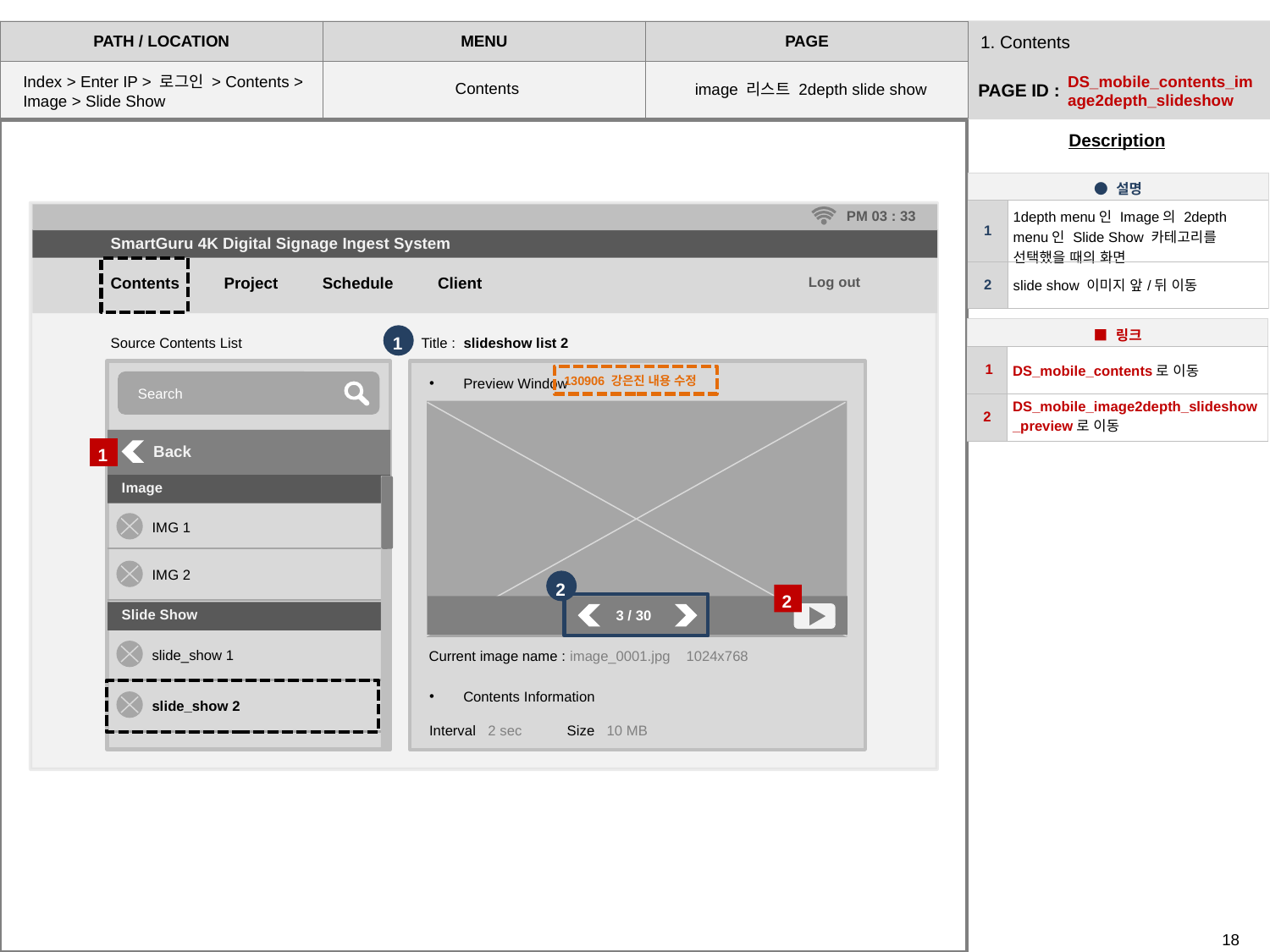

1. Contents

DS_mobile_contents_image2depth_slideshow
Index > Enter IP > 로그인 > Contents >
Image > Slide Show
Contents
image 리스트 2depth slide show
| ● 설명 |  |
| --- | --- |
| 1 | 1depth menu인 Image의 2depth menu인 Slide Show 카테고리를 선택했을 때의 화면 |
| 2 | slide show 이미지 앞/뒤 이동 |
PM 03 : 33

SmartGuru 4K Digital Signage Ingest System

Contents          Project          Schedule          Client
Log out
1

| ■ 링크 |  |
| --- | --- |
| 1 | DS\_mobile\_contents로 이동 |
| 2 | DS\_mobile\_image2depth\_slideshow\_preview로 이동 |
Source Contents List
Title :  slideshow list 2

130906 강은진 내용 수정
 Preview Window

Search

1

Back

Image

IMG 1

IMG 2

Slide Show

slide_show 1

slide_show 2

2

2

3 / 30

Current image name : image_0001.jpg    1024x768
 Contents Information
Interval   2 sec
Size   10 MB
18